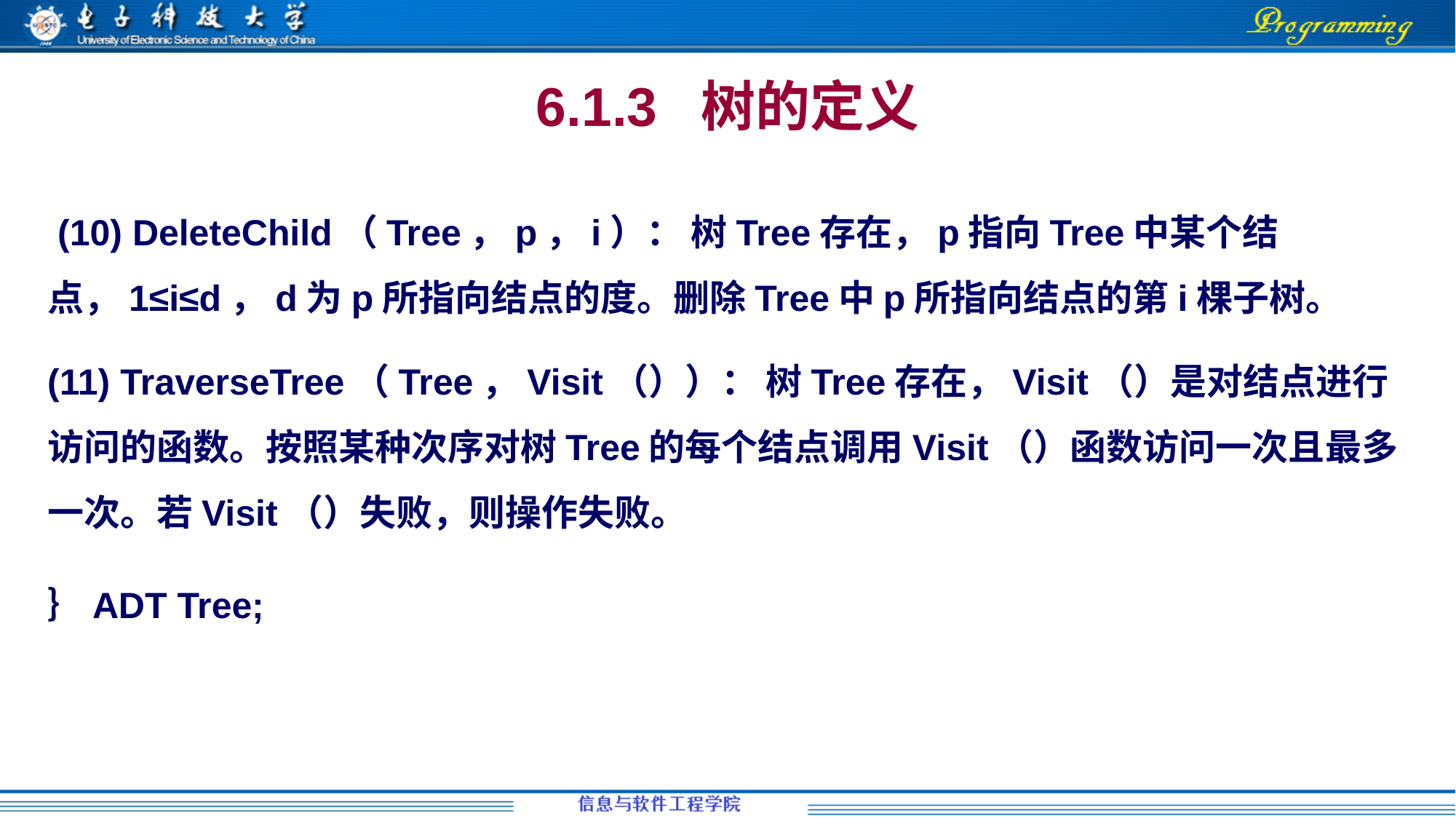

# 6.1.3  树的定义
 (10) DeleteChild（Tree，p，i）： 树Tree存在，p指向Tree中某个结点，1≤i≤d，d为p所指向结点的度。删除Tree中p所指向结点的第i棵子树。
(11) TraverseTree（Tree，Visit（））： 树Tree存在，Visit（）是对结点进行访问的函数。按照某种次序对树Tree的每个结点调用Visit（）函数访问一次且最多一次。若Visit（）失败，则操作失败。
｝ADT Tree;